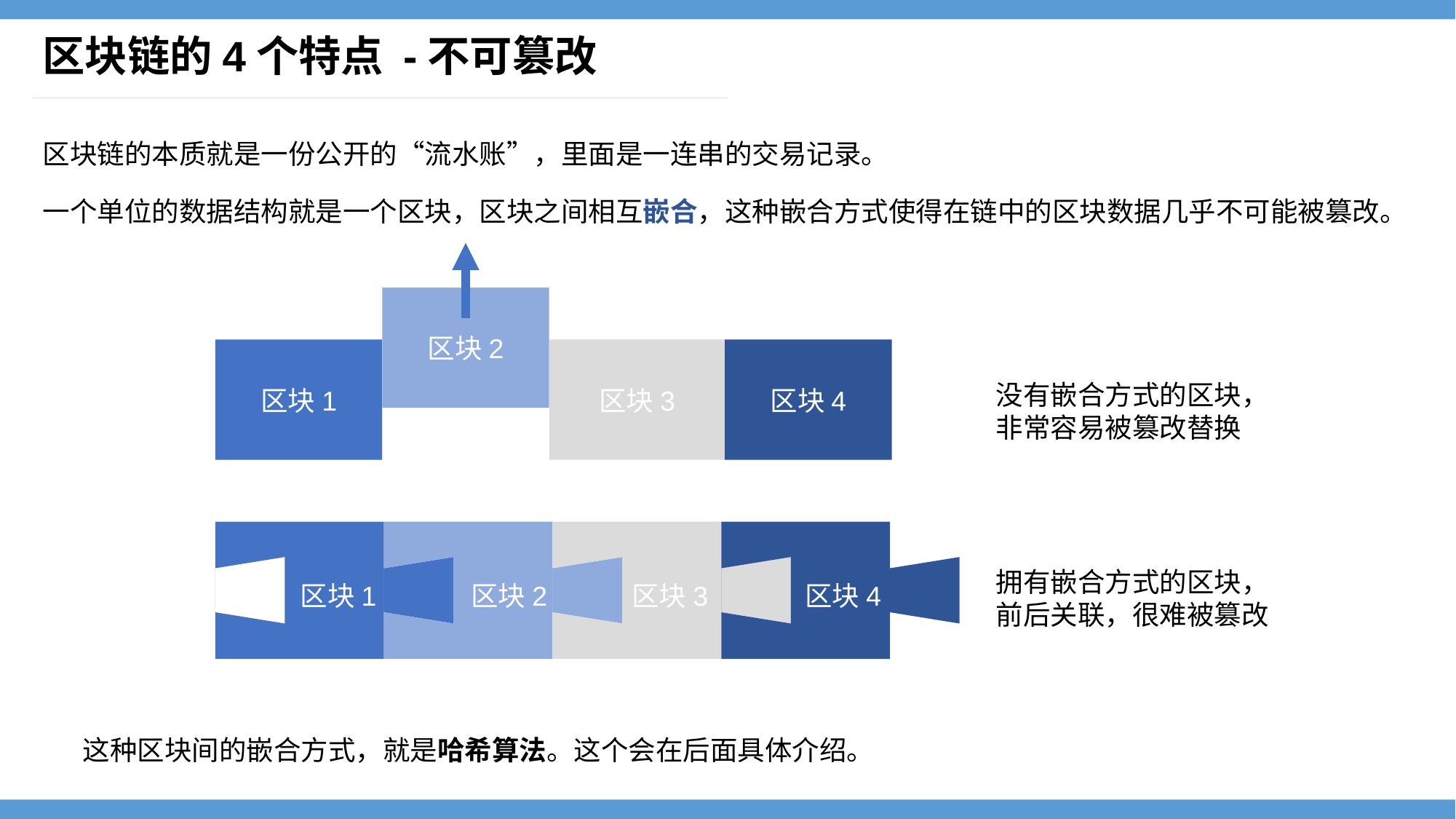

# 区块链的4个特点 -不可篡改
区块链的本质就是一份公开的“流水账”，里面是一连串的交易记录。
一个单位的数据结构就是一个区块，区块之间相互嵌合，这种嵌合方式使得在链中的区块数据几乎不可能被篡改。
区块2
区块1
区块3
区块4
没有嵌合方式的区块，非常容易被篡改替换

拥有嵌合方式的区块， 前后关联，很难被篡改
区块1
区块2
区块3
区块4
这种区块间的嵌合方式，就是哈希算法。这个会在后面具体介绍。